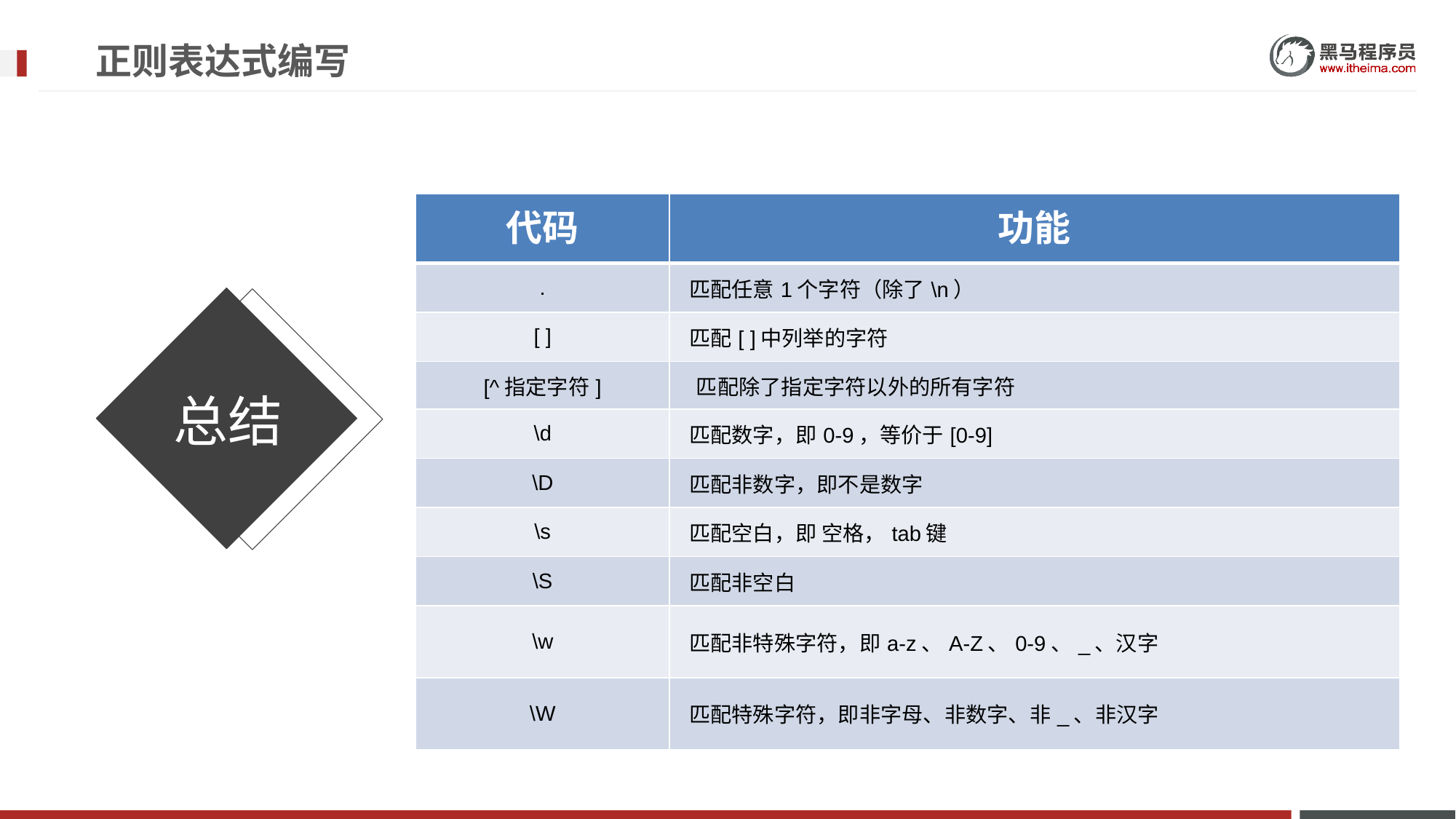

# 正则表达式编写
| 代码 | 功能 |
| --- | --- |
| . | 匹配任意1个字符（除了\n） |
| [ ] | 匹配[ ]中列举的字符 |
| [^指定字符] | 匹配除了指定字符以外的所有字符 |
| \d | 匹配数字，即0-9，等价于[0-9] |
| \D | 匹配非数字，即不是数字 |
| \s | 匹配空白，即 空格，tab键 |
| \S | 匹配非空白 |
| \w | 匹配非特殊字符，即a-z、A-Z、0-9、\_、汉字 |
| \W | 匹配特殊字符，即非字母、非数字、非\_、非汉字 |

总结